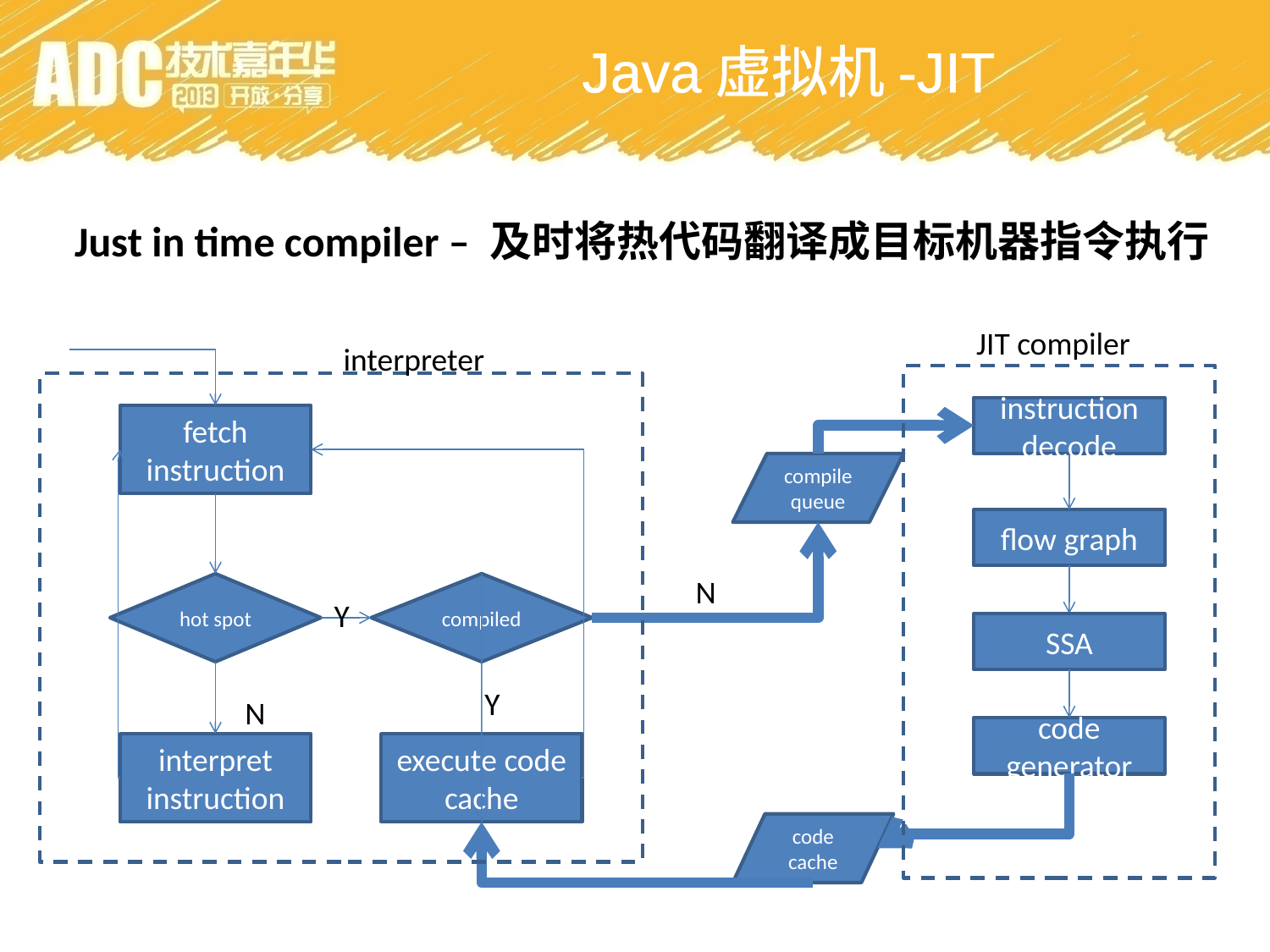

Java虚拟机-JIT
Just in time compiler – 及时将热代码翻译成目标机器指令执行
JIT compiler
interpreter

instruction decode
fetch instruction
compile queue
flow graph
N
hot spot
compiled
Y
SSA
Y
N
code generator
interpret instruction
execute code cache
code cache